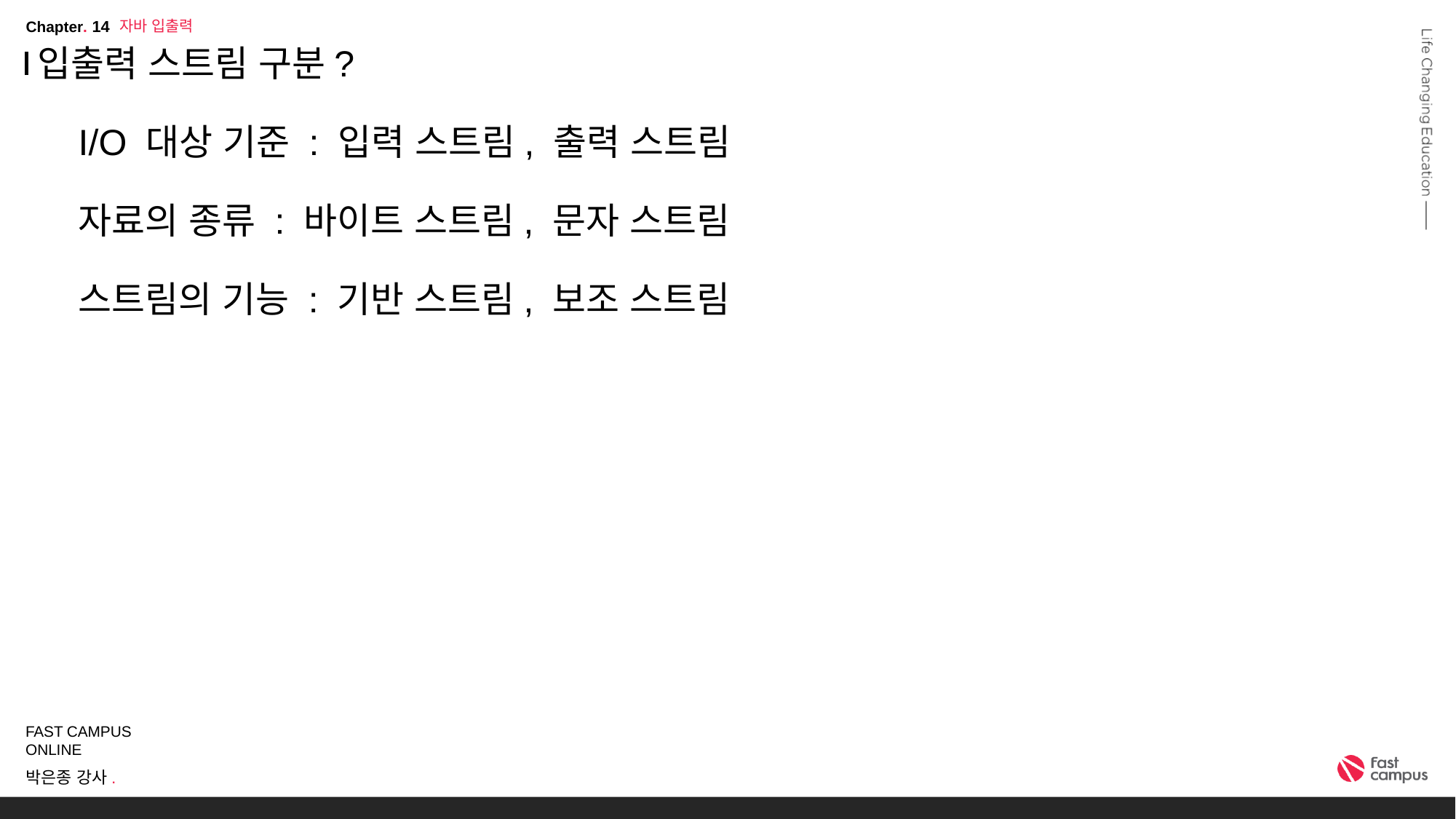

자바 입출력

14
# 입출력 스트림 구분? I/O 대상 기준 : 입력 스트림, 출력 스트림 자료의 종류 : 바이트 스트림, 문자 스트림 스트림의 기능 : 기반 스트림, 보조 스트림